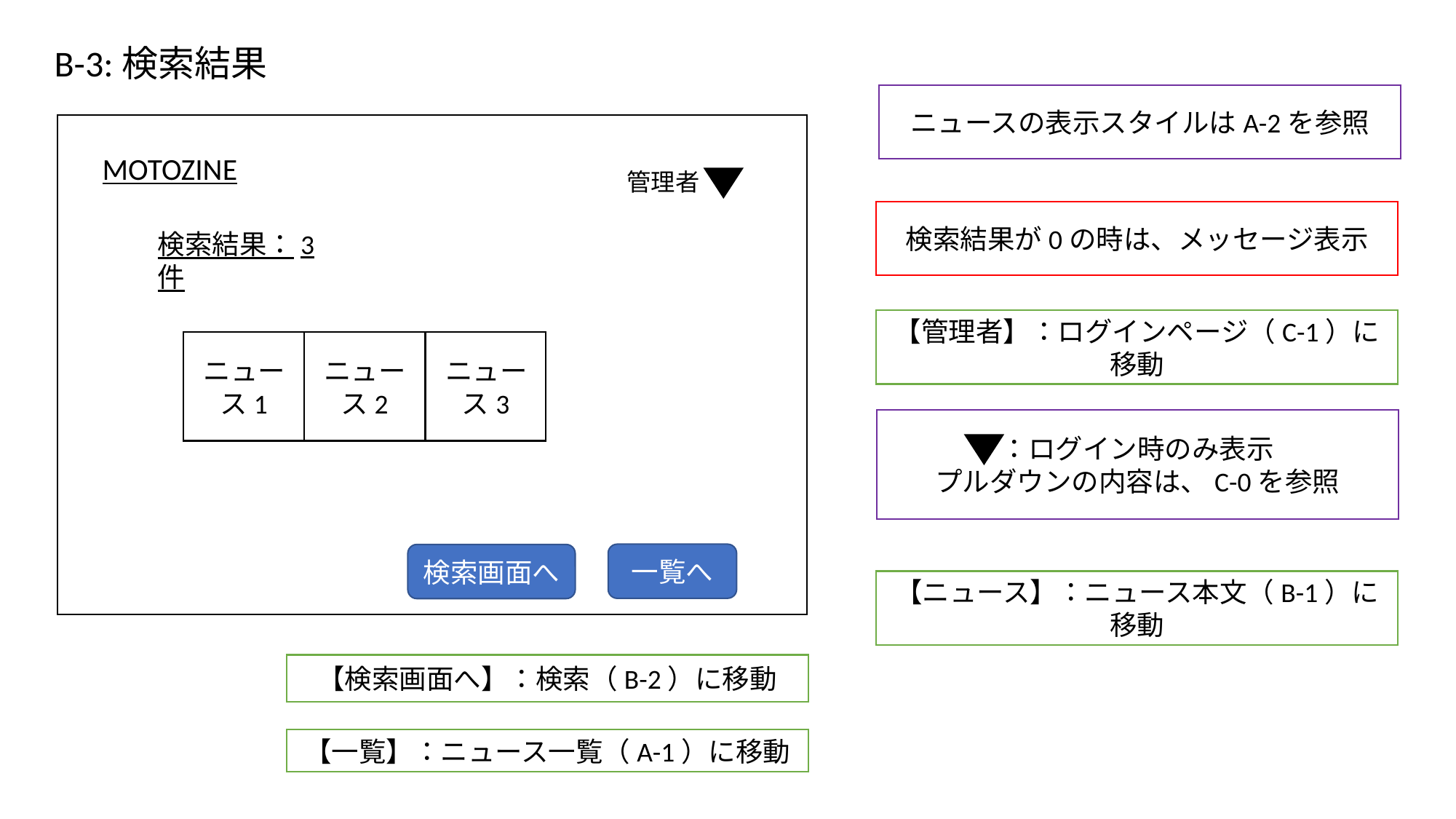

# B-3:検索結果
ニュースの表示スタイルはA-2を参照

MOTOZINE
管理者

検索結果が0の時は、メッセージ表示
検索結果：3件
【管理者】：ログインページ（C-1）に移動
ニュース2
ニュース3
ニュース1
：ログイン時のみ表示
プルダウンの内容は、C-0を参照

一覧へ
検索画面へ
【ニュース】：ニュース本文（B-1）に移動
【検索画面へ】：検索（B-2）に移動
【一覧】：ニュース一覧（A-1）に移動